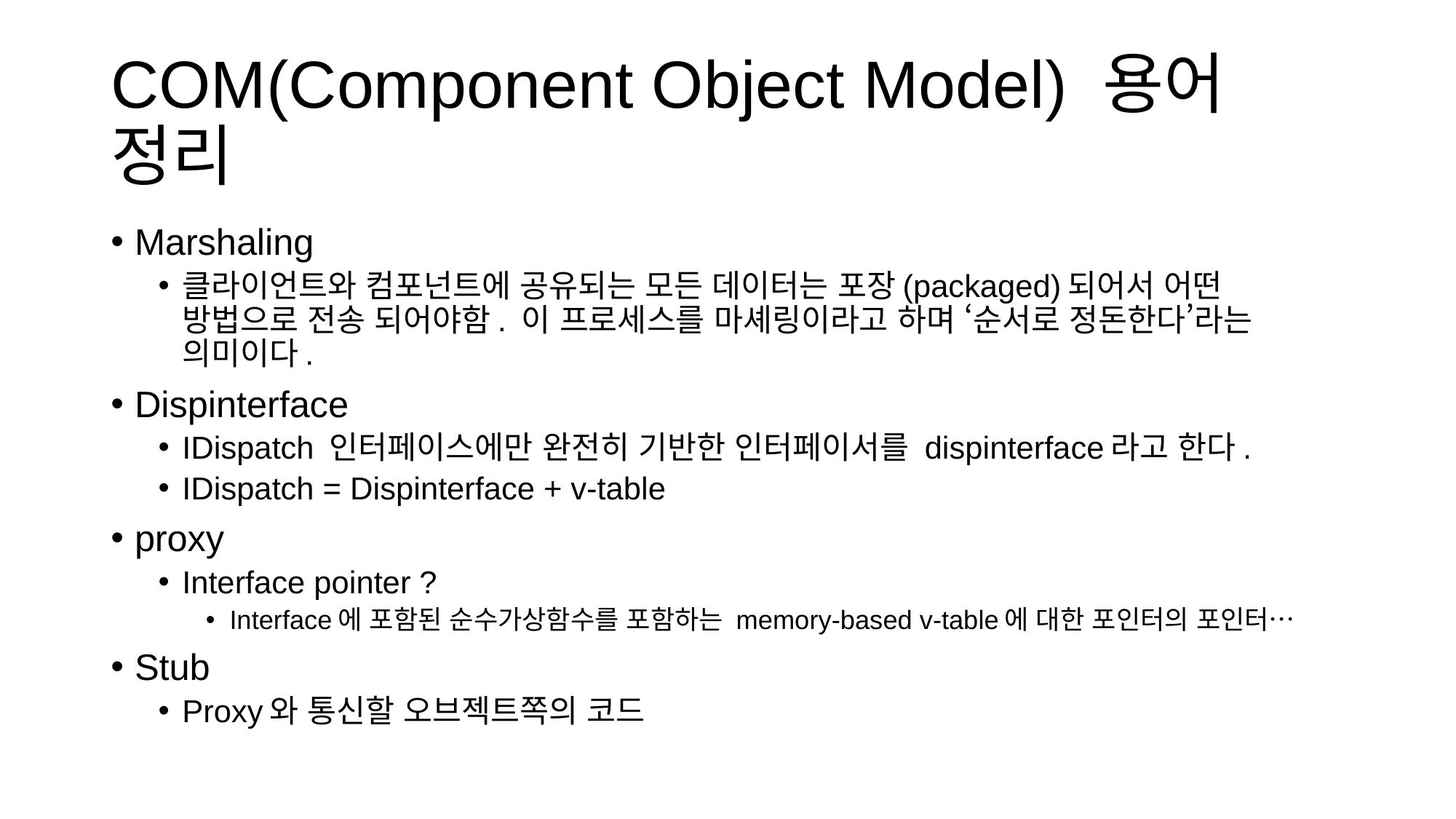

# COM(Component Object Model) 용어 정리
Marshaling
클라이언트와 컴포넌트에 공유되는 모든 데이터는 포장(packaged)되어서 어떤 방법으로 전송 되어야함. 이 프로세스를 마셰링이라고 하며 ‘순서로 정돈한다’라는 의미이다.
Dispinterface
IDispatch 인터페이스에만 완전히 기반한 인터페이서를 dispinterface라고 한다.
IDispatch = Dispinterface + v-table
proxy
Interface pointer ?
Interface에 포함된 순수가상함수를 포함하는 memory-based v-table에 대한 포인터의 포인터…
Stub
Proxy와 통신할 오브젝트쪽의 코드